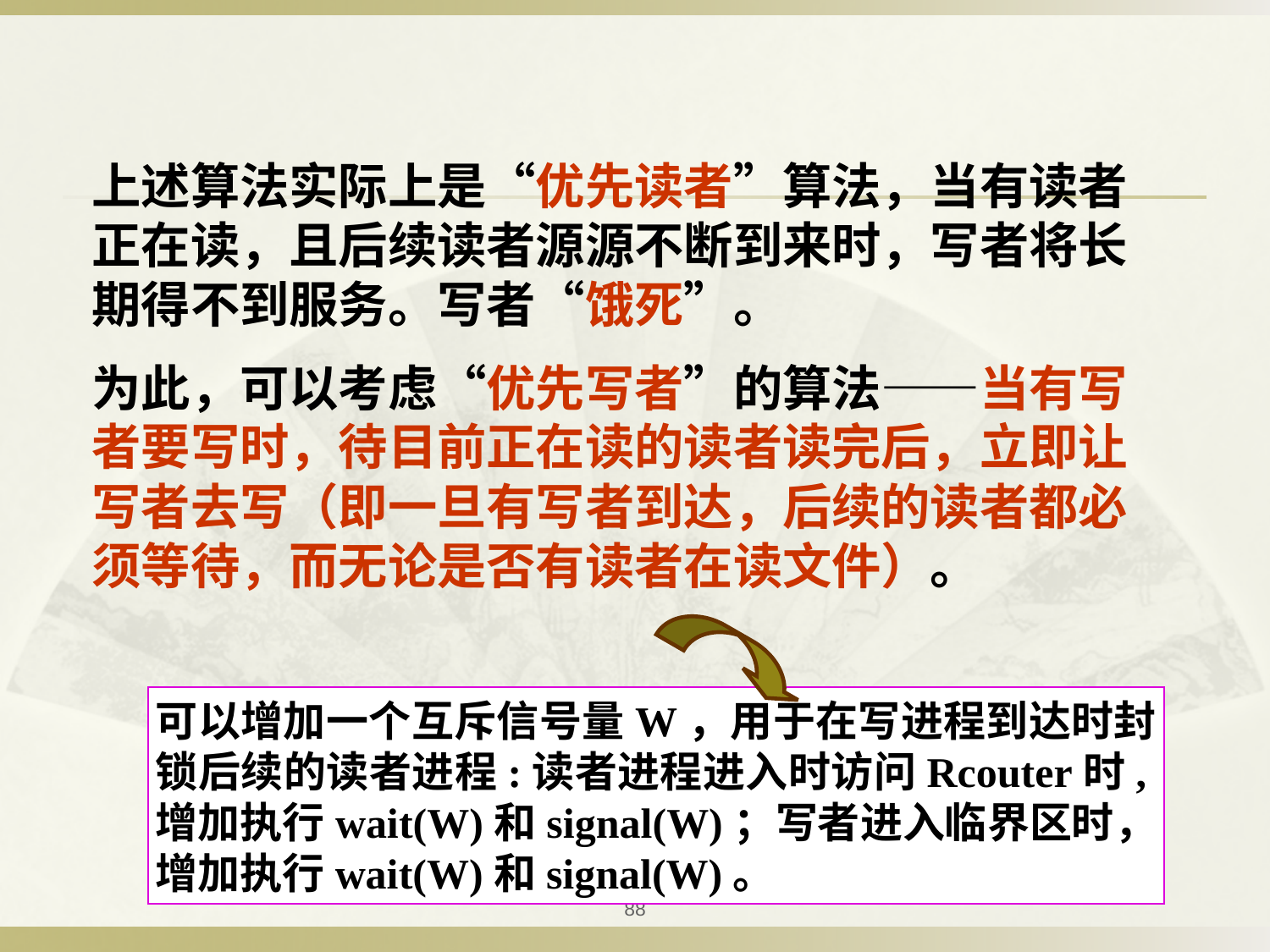

上述算法实际上是“优先读者”算法，当有读者正在读，且后续读者源源不断到来时，写者将长期得不到服务。写者“饿死”。
为此，可以考虑“优先写者”的算法——当有写者要写时，待目前正在读的读者读完后，立即让写者去写（即一旦有写者到达，后续的读者都必须等待，而无论是否有读者在读文件）。

可以增加一个互斥信号量W，用于在写进程到达时封锁后续的读者进程:读者进程进入时访问Rcouter时,增加执行wait(W)和signal(W)；写者进入临界区时，增加执行wait(W)和signal(W)。
88